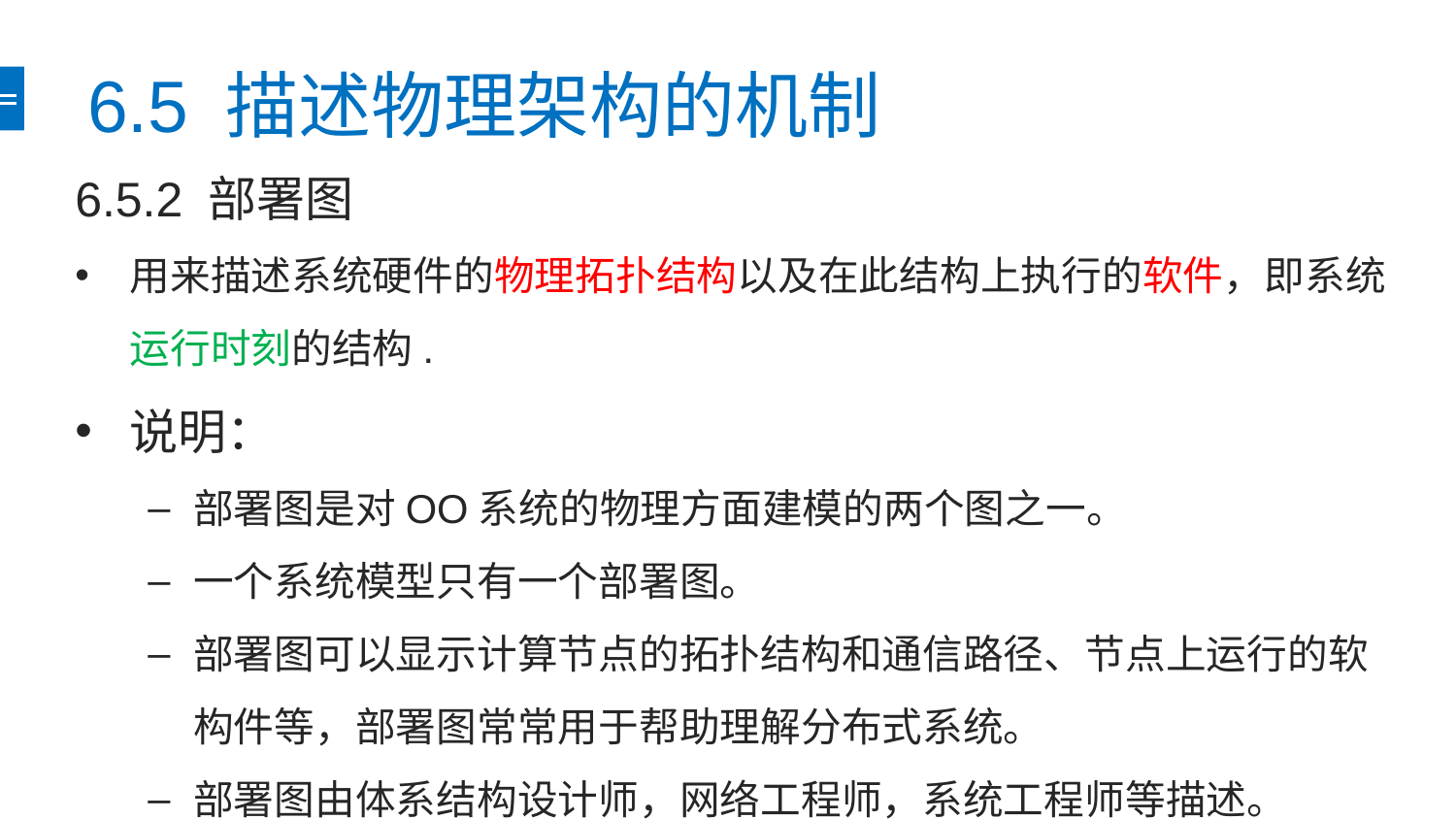

# 6.5 描述物理架构的机制
6.5.2 部署图
用来描述系统硬件的物理拓扑结构以及在此结构上执行的软件，即系统运行时刻的结构.
说明：
部署图是对OO系统的物理方面建模的两个图之一。
一个系统模型只有一个部署图。
部署图可以显示计算节点的拓扑结构和通信路径、节点上运行的软构件等，部署图常常用于帮助理解分布式系统。
部署图由体系结构设计师，网络工程师，系统工程师等描述。